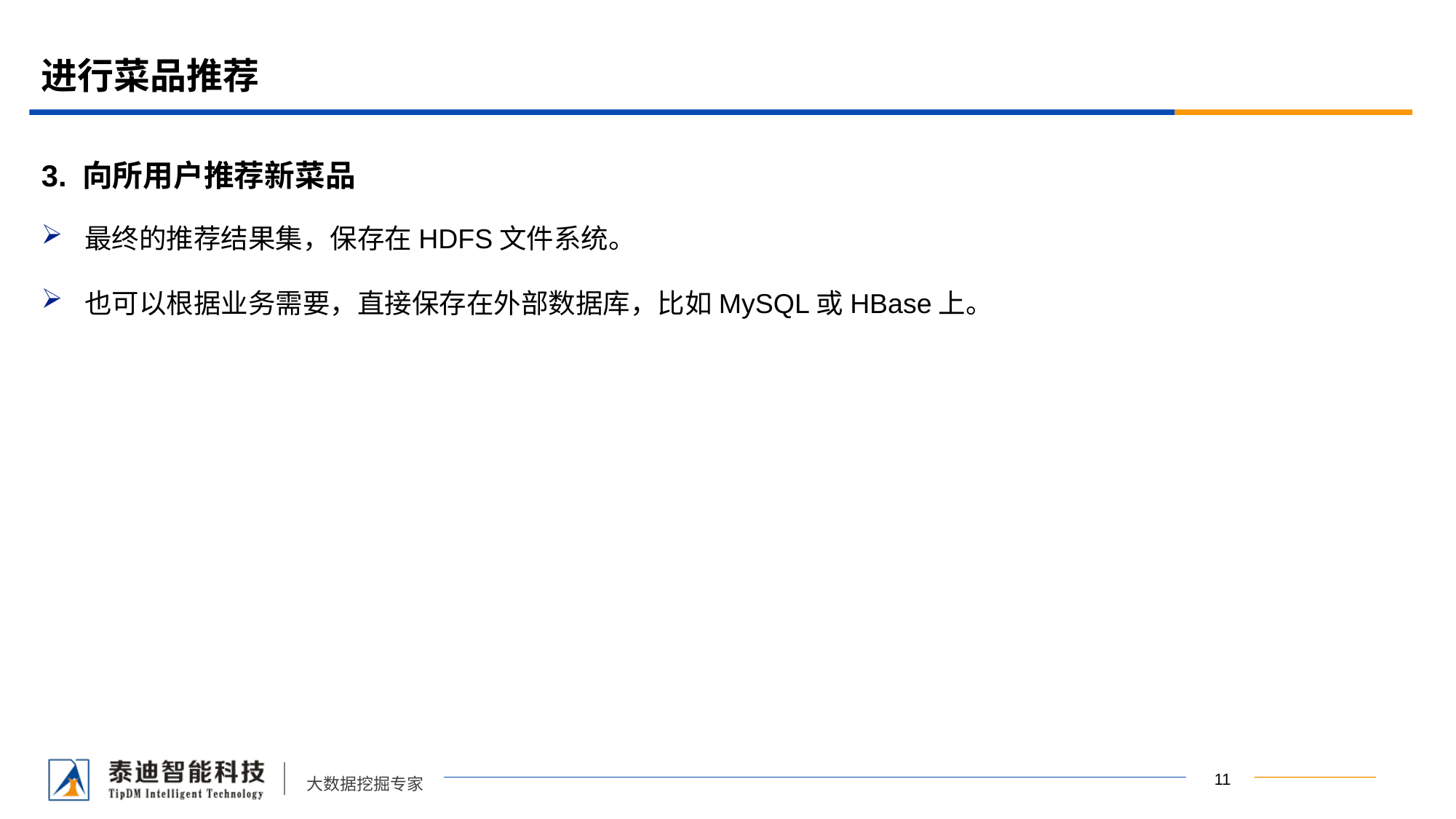

# 进行菜品推荐
3. 向所用户推荐新菜品
最终的推荐结果集，保存在HDFS文件系统。
也可以根据业务需要，直接保存在外部数据库，比如MySQL或HBase上。